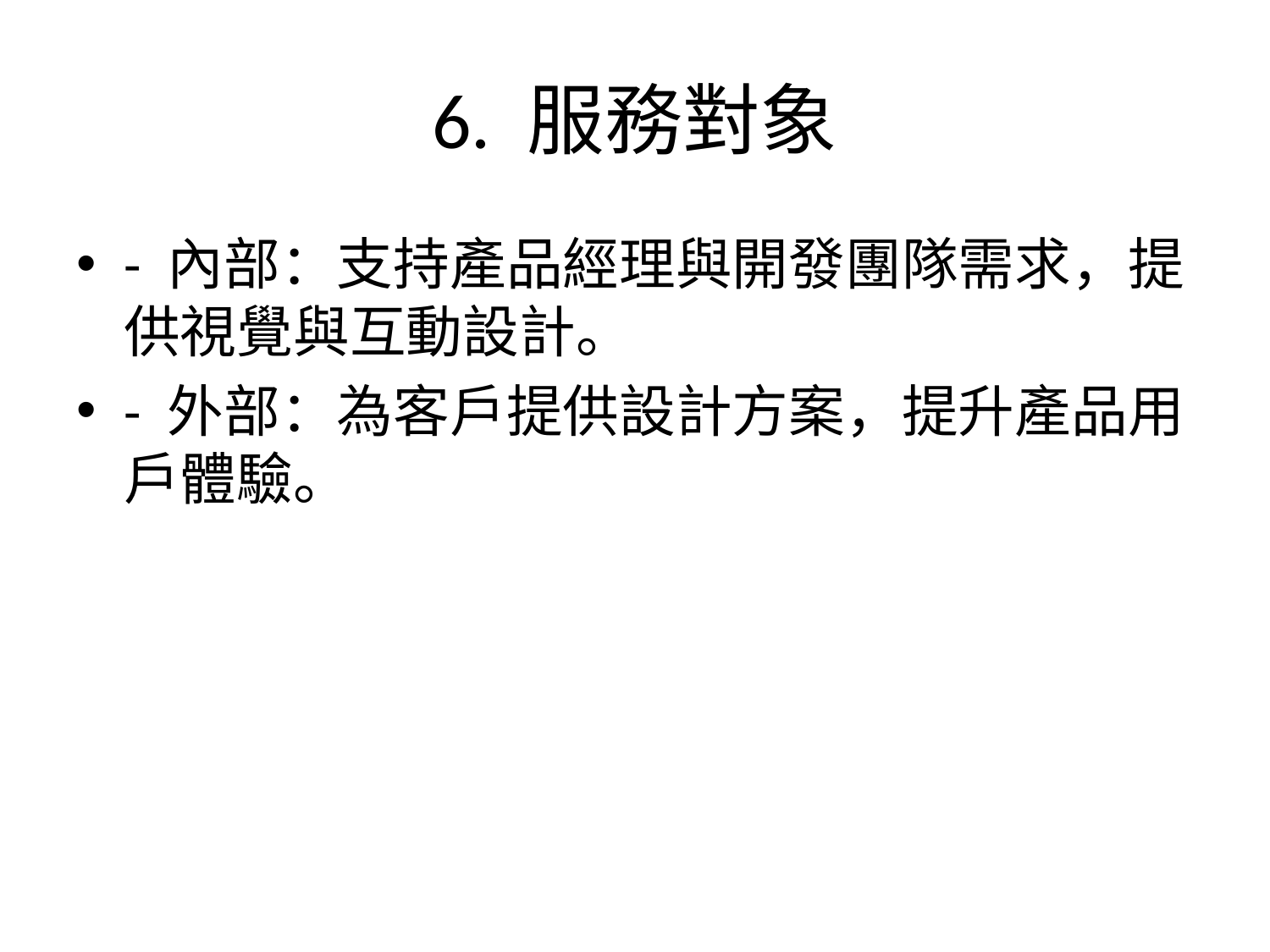

# 6. 服務對象
- 內部：支持產品經理與開發團隊需求，提供視覺與互動設計。
- 外部：為客戶提供設計方案，提升產品用戶體驗。